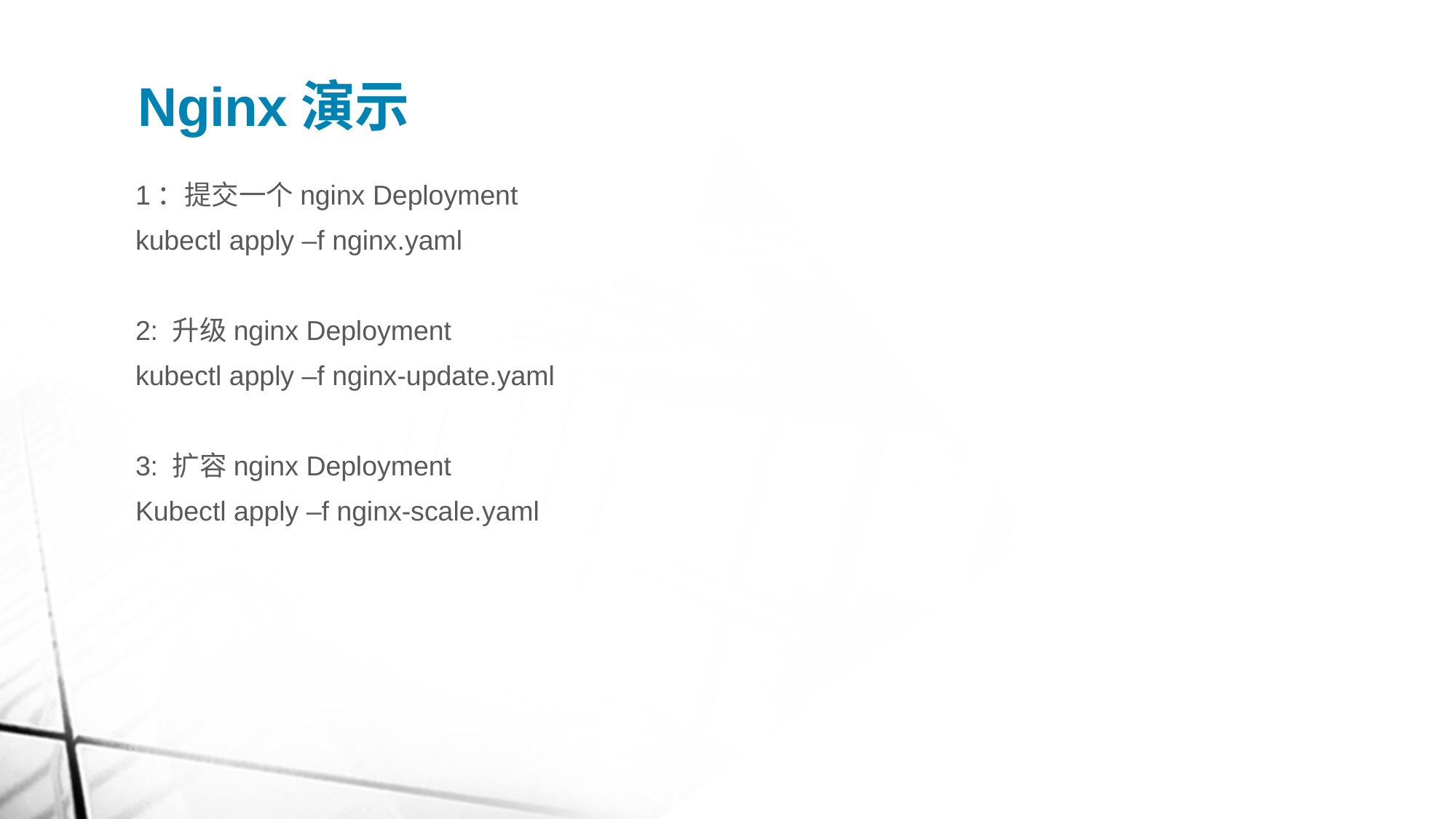

# Nginx演示
1：提交一个nginx Deployment
kubectl apply –f nginx.yaml

2: 升级nginx Deployment
kubectl apply –f nginx-update.yaml

3: 扩容nginx Deployment
Kubectl apply –f nginx-scale.yaml